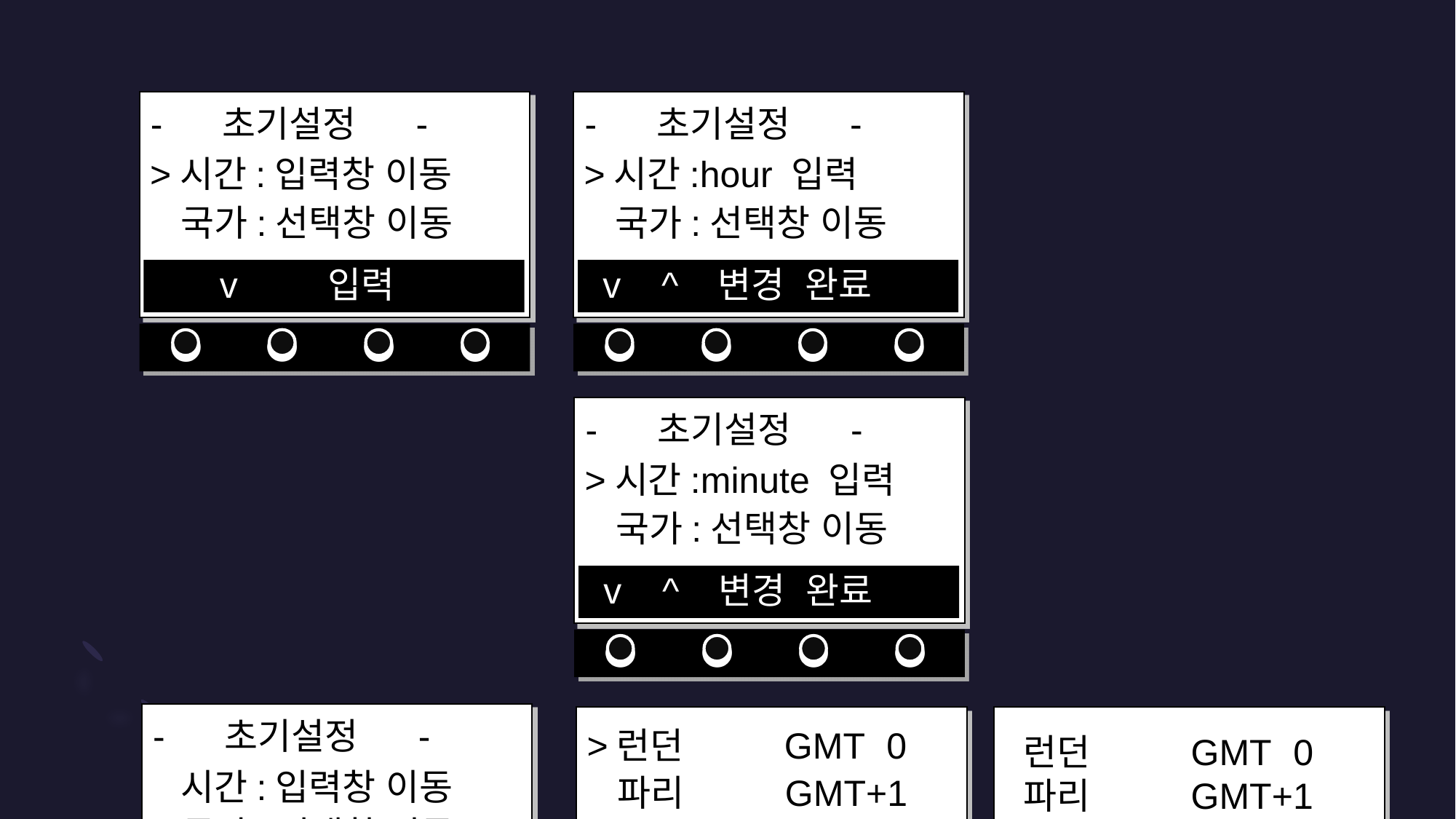

-     초기설정     -
>시간:입력창 이동
 국가:선택창 이동
       v        입력

-     초기설정     -
>시간:hour 입력
 국가:선택창 이동
  v    ^   변경  완료

-     초기설정     -
>시간:minute 입력
 국가:선택창 이동
  v    ^   변경  완료

-     초기설정     -
 시간:입력창 이동
>국가:선택창 이동
목록         ^

>런던         GMT+0
 파리         GMT+1
 모스크바     GMT+2
       v    ^   선택

런던         GMT+0
파리         GMT+1
모스크바     .GMT+2
두바이       .GMT+3
자카르타     .GMT+6
베이징       .GMT+7
서울         GMT+8
시드니       GMT+9
LA          GMT-8
멕시코시티    GMT-6
뉴욕         GMT-5
상파울루      GMT-4

 런던         GMT+0
 파리         GMT+1
>모스크바     GMT+2
       v    ^   선택

 멕시코시티    GMT+0
 뉴욕         GMT+1
>상파울루     GMT+2
       v    ^   선택

-     초기설정     -
 시간:입력창 이동
>국가:상파울루  GMT+2
목록         ^   완료

-       메인      -
>1.세계시계
2.현재시간설정
1/2   .v  .  ^   선택

-     세계시계     -
 런던          23:30
 파리      D+1 00:30
 <   ..v  .  ^

1.세계시계
2.스톱워치
3.알람
…
n.현재시간설정

런던         23:30파리     D+1 00:30
모스크바  D+1 01:30
두바이    D+1 02:30
자카르타  D+1 05:30
베이징    D+1 06:30
서울    . D+1 07:30
시드니    D+1 08:50
LA           15:30
멕시코시티    17:30
뉴욕         18:30
상파울루      19:30

-   현재시간설정   -
>시간:입력창 이동
 국가:상파울루  GMT+2
       v        입력